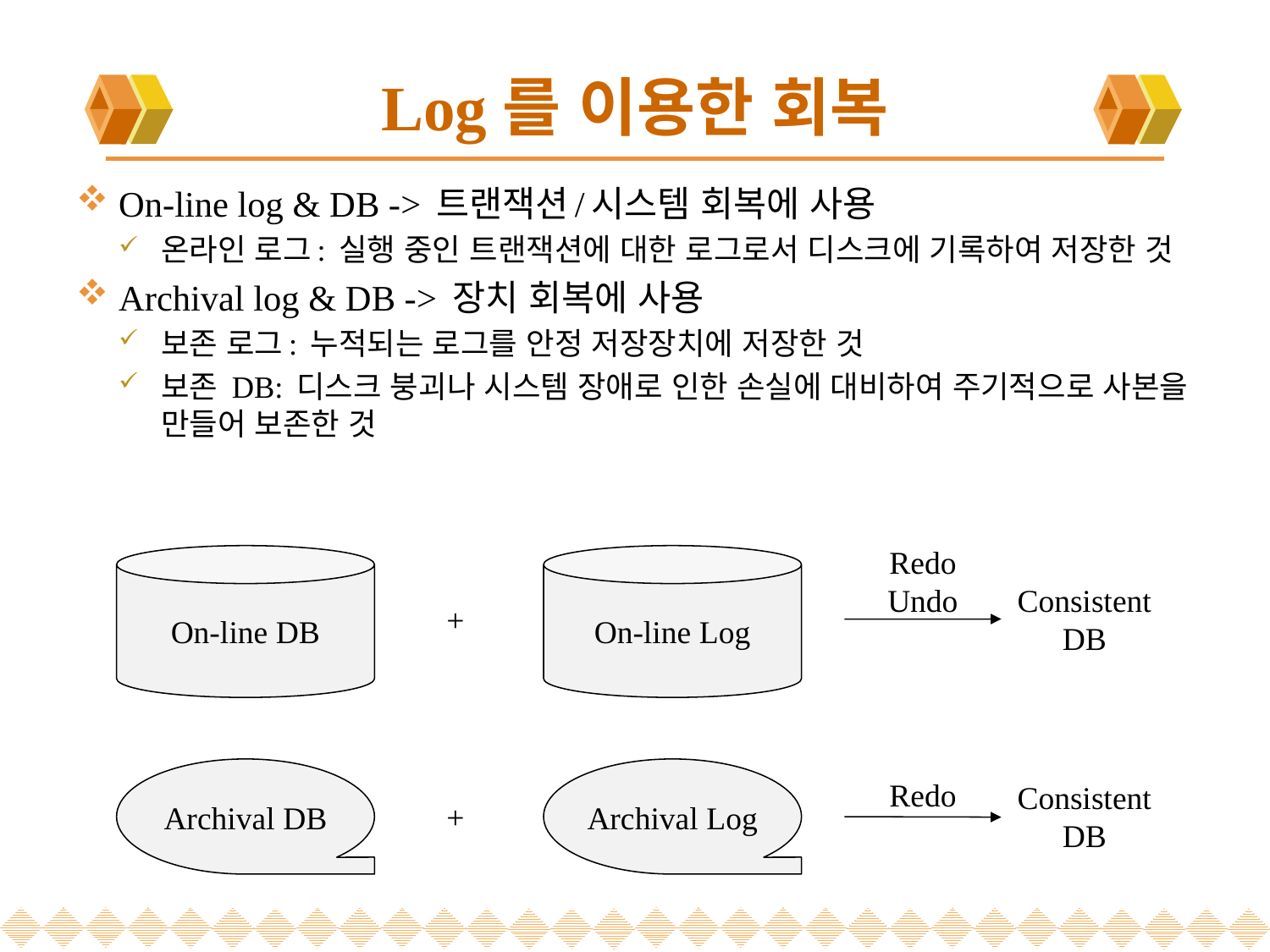

# Log를 이용한 회복
On-line log & DB -> 트랜잭션/시스템 회복에 사용
온라인 로그: 실행 중인 트랜잭션에 대한 로그로서 디스크에 기록하여 저장한 것
Archival log & DB -> 장치 회복에 사용
보존 로그: 누적되는 로그를 안정 저장장치에 저장한 것
보존 DB: 디스크 붕괴나 시스템 장애로 인한 손실에 대비하여 주기적으로 사본을 만들어 보존한 것
Redo Undo
On-line DB
On-line Log
Consistent DB
+
Archival DB
Archival Log
Redo
Consistent DB
+